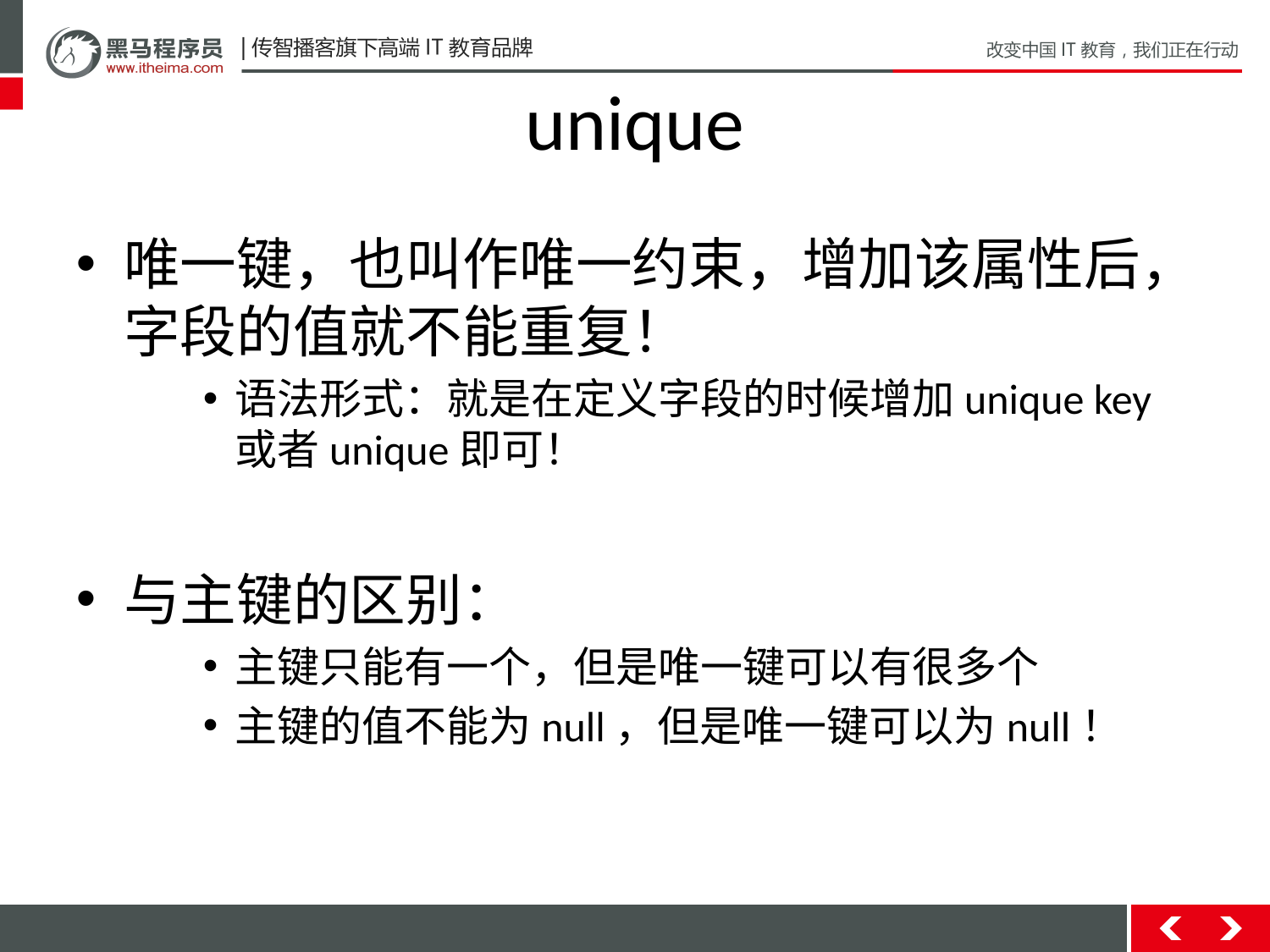

# unique
唯一键，也叫作唯一约束，增加该属性后，字段的值就不能重复！
语法形式：就是在定义字段的时候增加unique key或者unique即可！

与主键的区别：
主键只能有一个，但是唯一键可以有很多个
主键的值不能为null，但是唯一键可以为null！